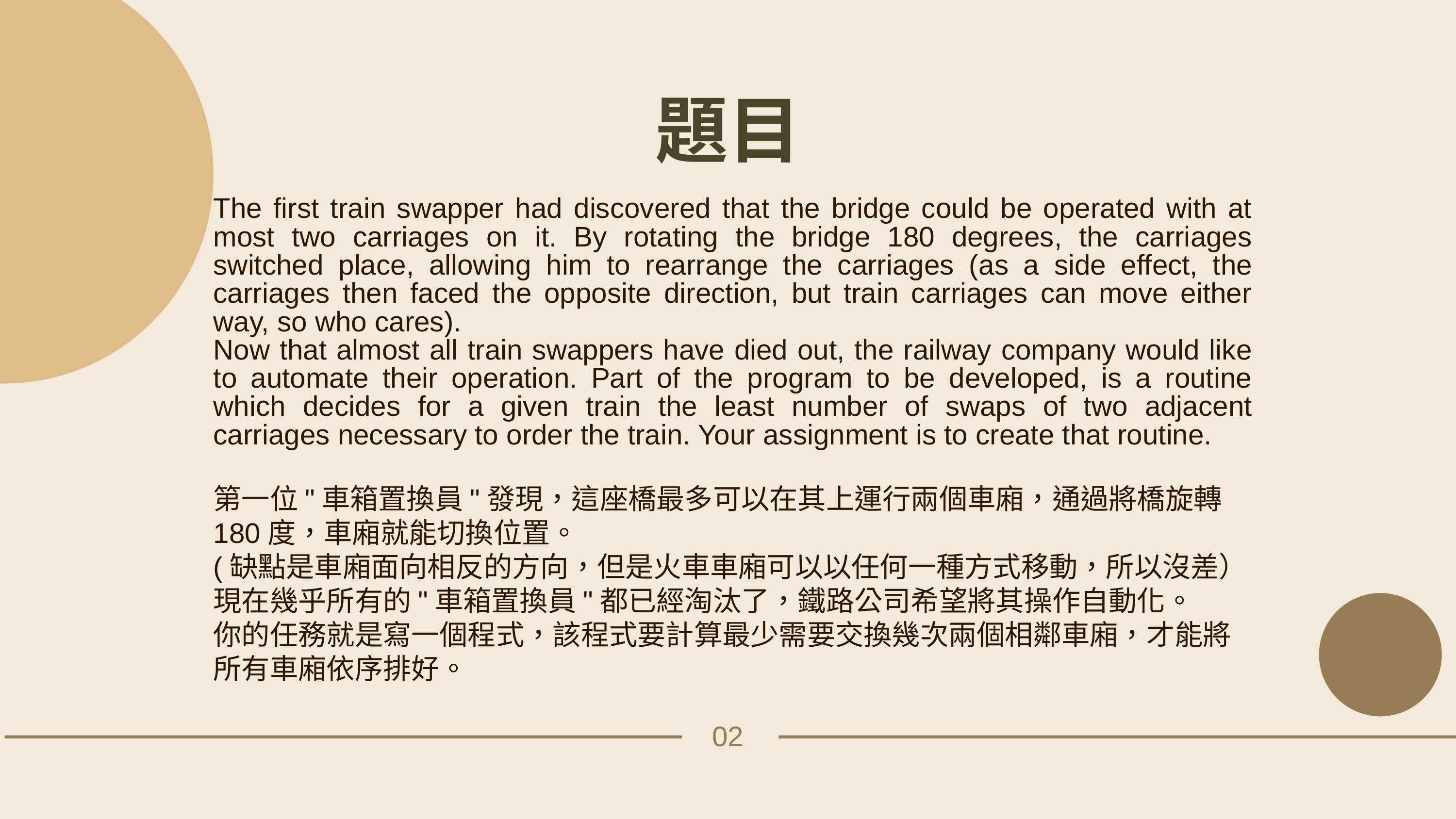

題目
The first train swapper had discovered that the bridge could be operated with at most two carriages on it. By rotating the bridge 180 degrees, the carriages switched place, allowing him to rearrange the carriages (as a side effect, the carriages then faced the opposite direction, but train carriages can move either way, so who cares).
Now that almost all train swappers have died out, the railway company would like to automate their operation. Part of the program to be developed, is a routine which decides for a given train the least number of swaps of two adjacent carriages necessary to order the train. Your assignment is to create that routine.
第一位"車箱置換員"發現，這座橋最多可以在其上運行兩個車廂，通過將橋旋轉180度，車廂就能切換位置。
(缺點是車廂面向相反的方向，但是火車車廂可以以任何一種方式移動，所以沒差）
現在幾乎所有的"車箱置換員"都已經淘汰了，鐵路公司希望將其操作自動化。
你的任務就是寫一個程式，該程式要計算最少需要交換幾次兩個相鄰車廂，才能將所有車廂依序排好。

02